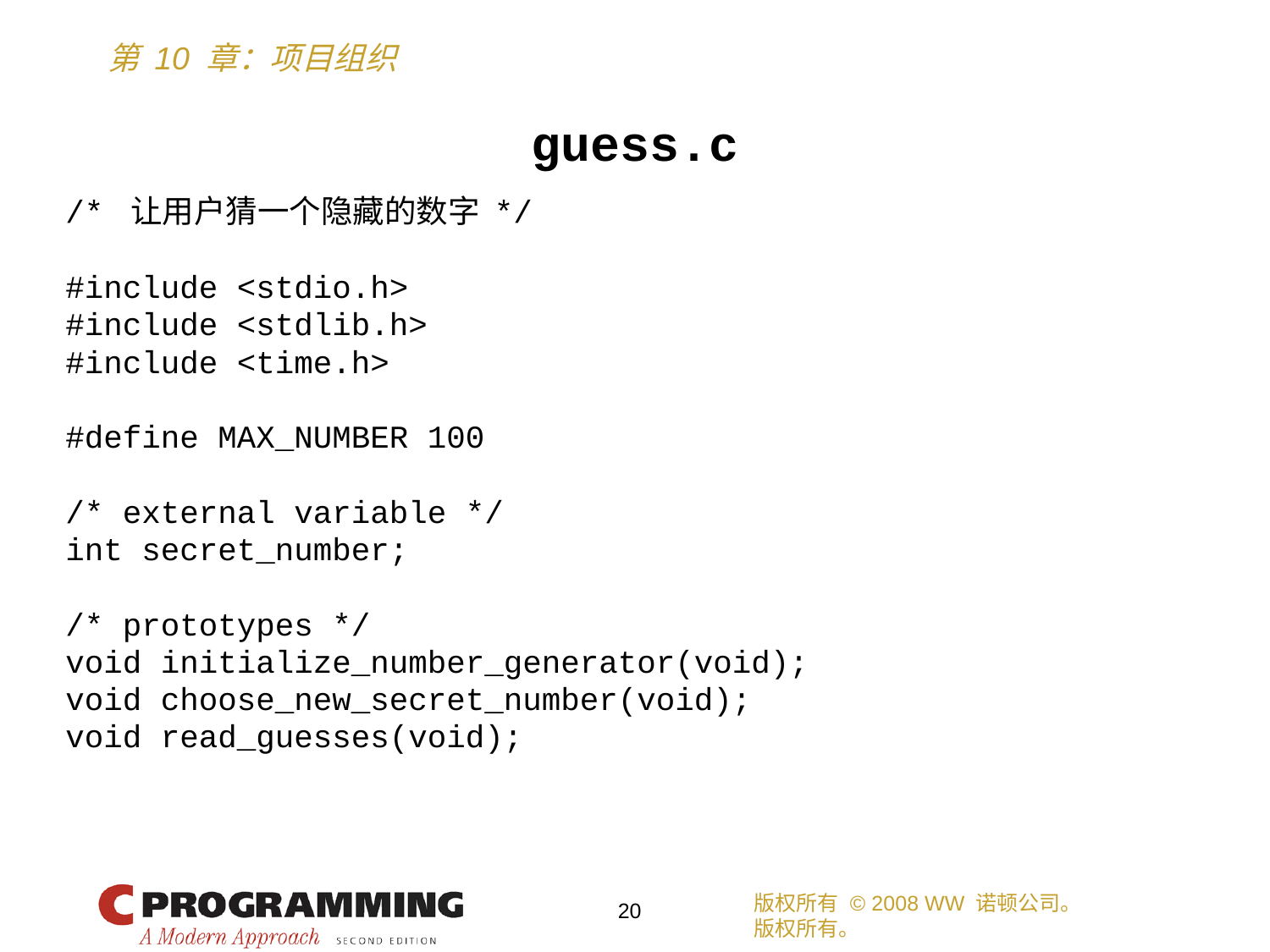

guess.c

/* 让用户猜一个隐藏的数字 */

#include <stdio.h>
#include <stdlib.h>
#include <time.h>

#define MAX_NUMBER 100

/* external variable */
int secret_number;

/* prototypes */
void initialize_number_generator(void);
void choose_new_secret_number(void);
void read_guesses(void);
版权所有 © 2008 WW 诺顿公司。
版权所有。
20